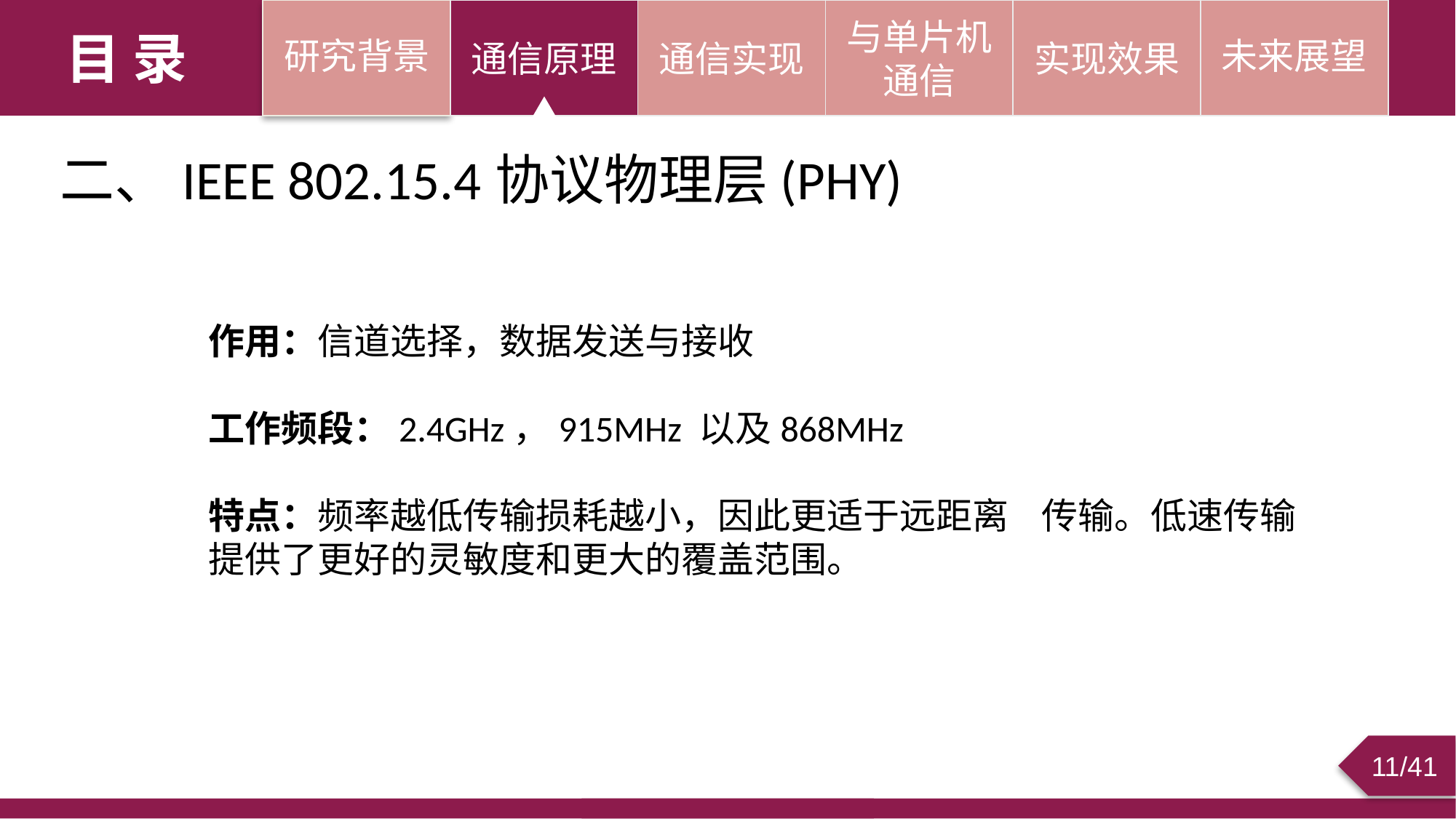

研究背景
通信原理
通信实现
与单片机通信
实现效果
未来展望

目 录

二、IEEE 802.15.4协议物理层(PHY)

作用：信道选择，数据发送与接收

工作频段：2.4GHz，915MHz 以及868MHz

特点：频率越低传输损耗越小，因此更适于远距离    传输。低速传输提供了更好的灵敏度和更大的覆盖范围。
11/41